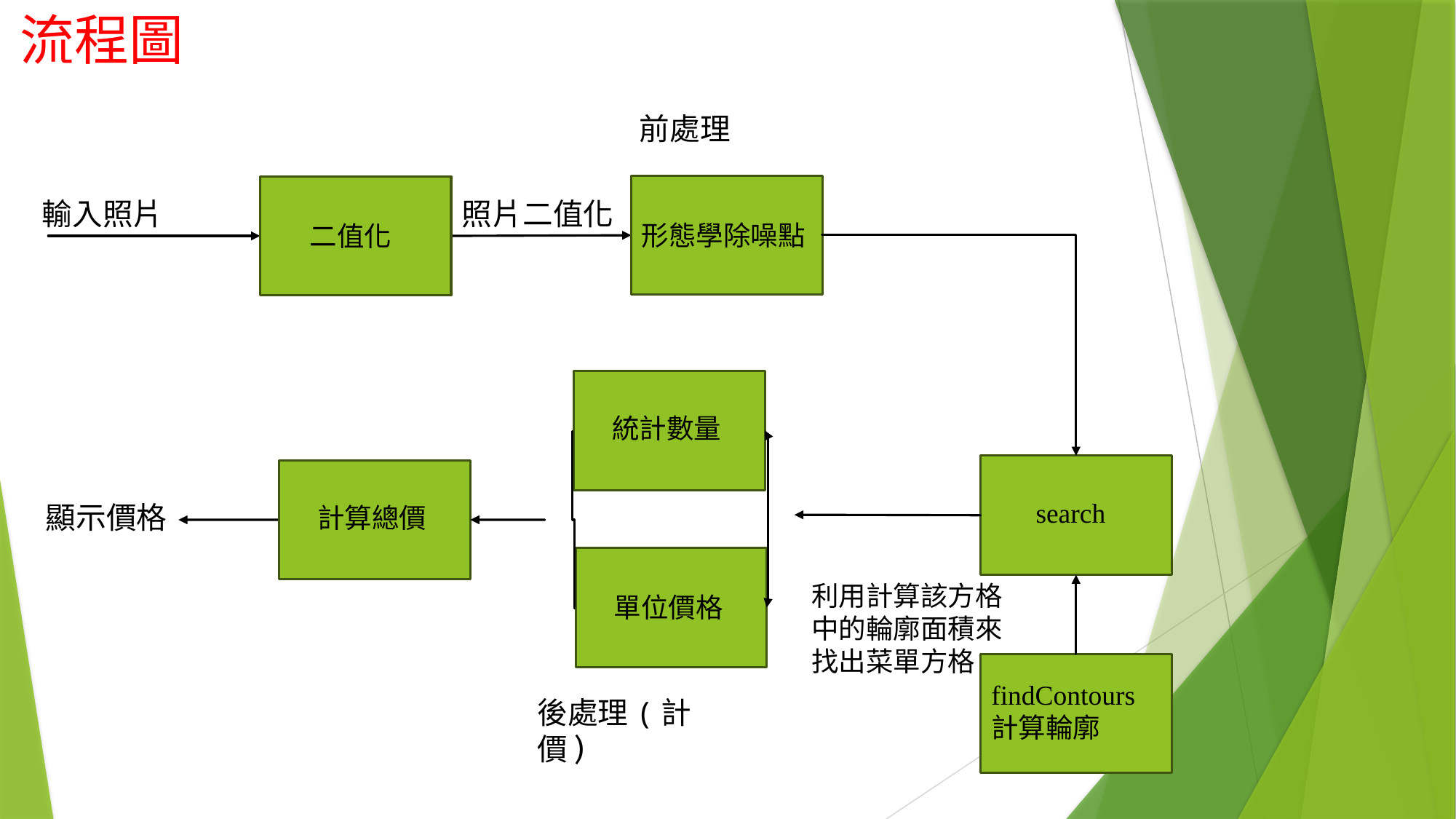

# 流程圖
前處理

輸入照片
照片二值化
形態學除噪點
二值化

統計數量

search
顯示價格
計算總價

利用計算該方格中的輪廓面積來找出菜單方格
單位價格

findContours
計算輪廓
後處理(計價)